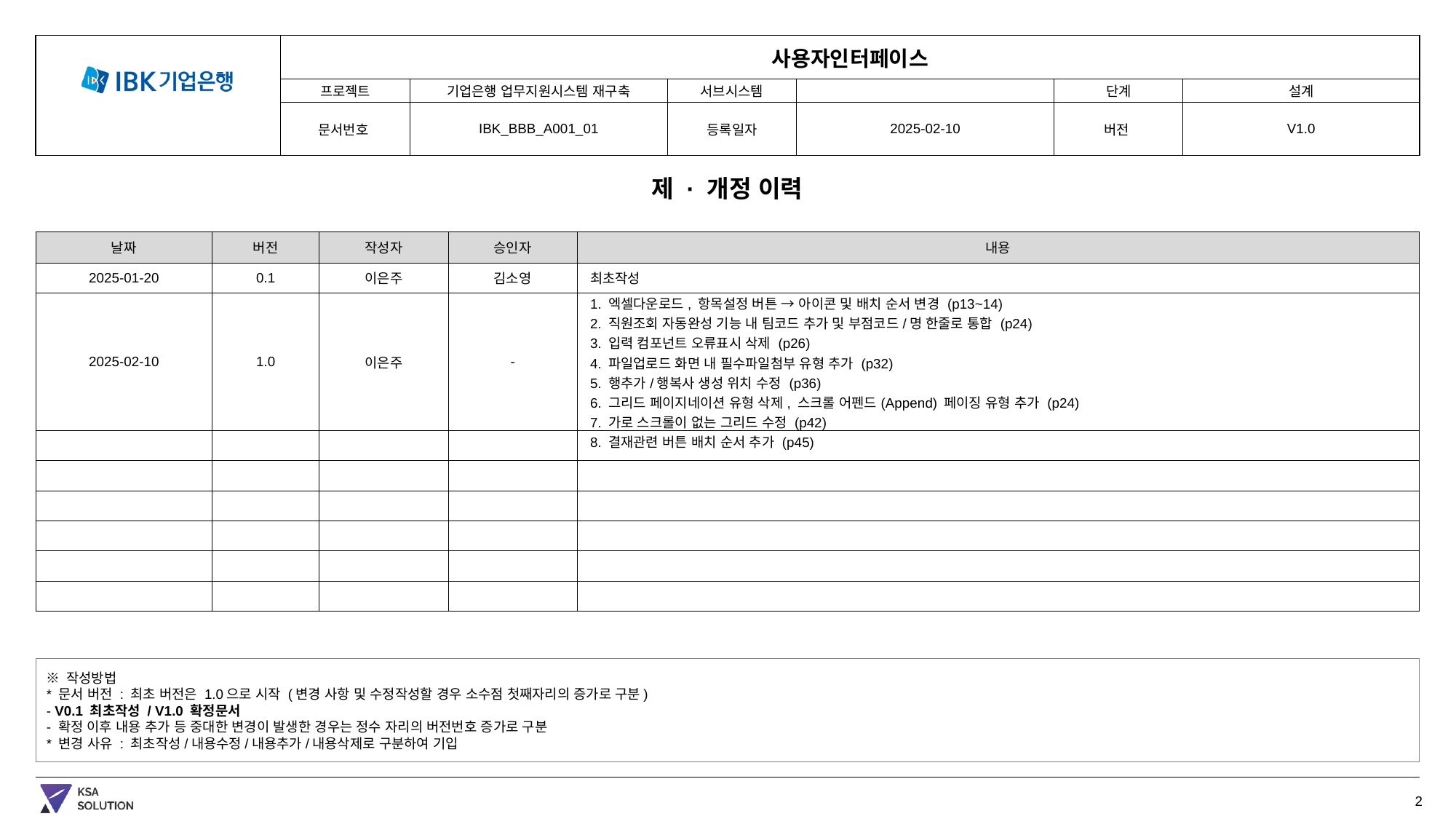

제 · 개정 이력
| 날짜 | 버전 | 작성자 | 승인자 | 내용 |
| --- | --- | --- | --- | --- |
| 2025-01-20 | 0.1 | 이은주 | 김소영 | 최초작성 |
| 2025-02-10 | 1.0 | 이은주 | - | 1. 엑셀다운로드, 항목설정 버튼 → 아이콘 및 배치 순서 변경 (p13~14) 2. 직원조회 자동완성 기능 내 팀코드 추가 및 부점코드/명 한줄로 통합 (p24) 3. 입력 컴포넌트 오류표시 삭제 (p26) 4. 파일업로드 화면 내 필수파일첨부 유형 추가 (p32) 5. 행추가/행복사 생성 위치 수정 (p36) 6. 그리드 페이지네이션 유형 삭제, 스크롤 어펜드(Append) 페이징 유형 추가 (p24) 7. 가로 스크롤이 없는 그리드 수정 (p42) 8. 결재관련 버튼 배치 순서 추가 (p45) |
|  |  |  |  |  |
|  |  |  |  |  |
|  |  |  |  |  |
|  |  |  |  |  |
|  |  |  |  |  |
|  |  |  |  |  |
※ 작성방법
* 문서 버전 : 최초 버전은 1.0으로 시작 (변경 사항 및 수정작성할 경우 소수점 첫째자리의 증가로 구분)
- V0.1 최초작성 / V1.0 확정문서
- 확정 이후 내용 추가 등 중대한 변경이 발생한 경우는 정수 자리의 버전번호 증가로 구분
* 변경 사유 : 최초작성/내용수정/내용추가/내용삭제로 구분하여 기입